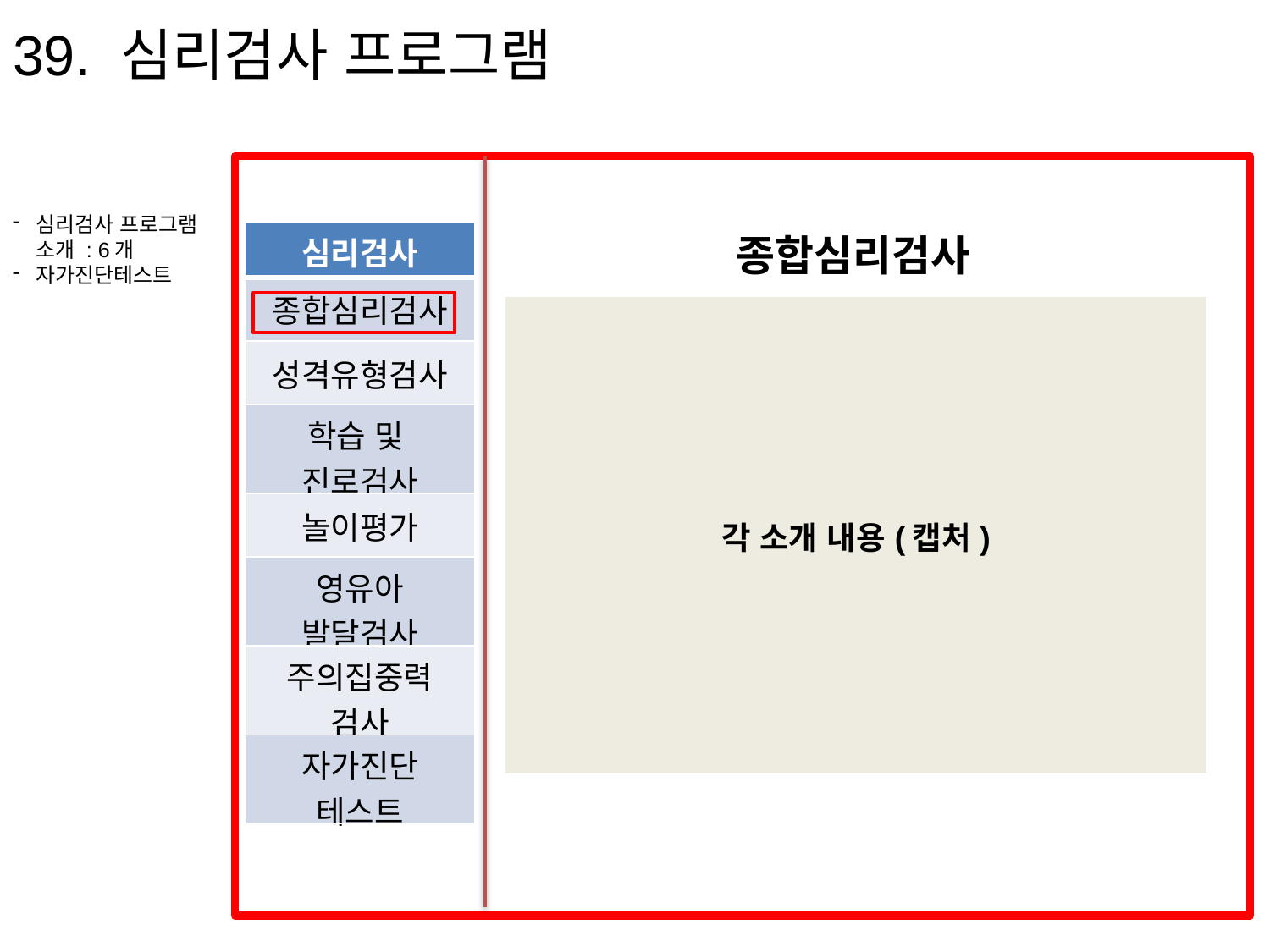

39. 심리검사 프로그램

심리검사 프로그램 소개 : 6개
자가진단테스트
종합심리검사
| 심리검사 |
| --- |
| 종합심리검사 |
| 성격유형검사 |
| 학습 및 진로검사 |
| 놀이평가 |
| 영유아 발달검사 |
| 주의집중력 검사 |
| 자가진단 테스트 |

| 각 소개 내용(캡처) |
| --- |